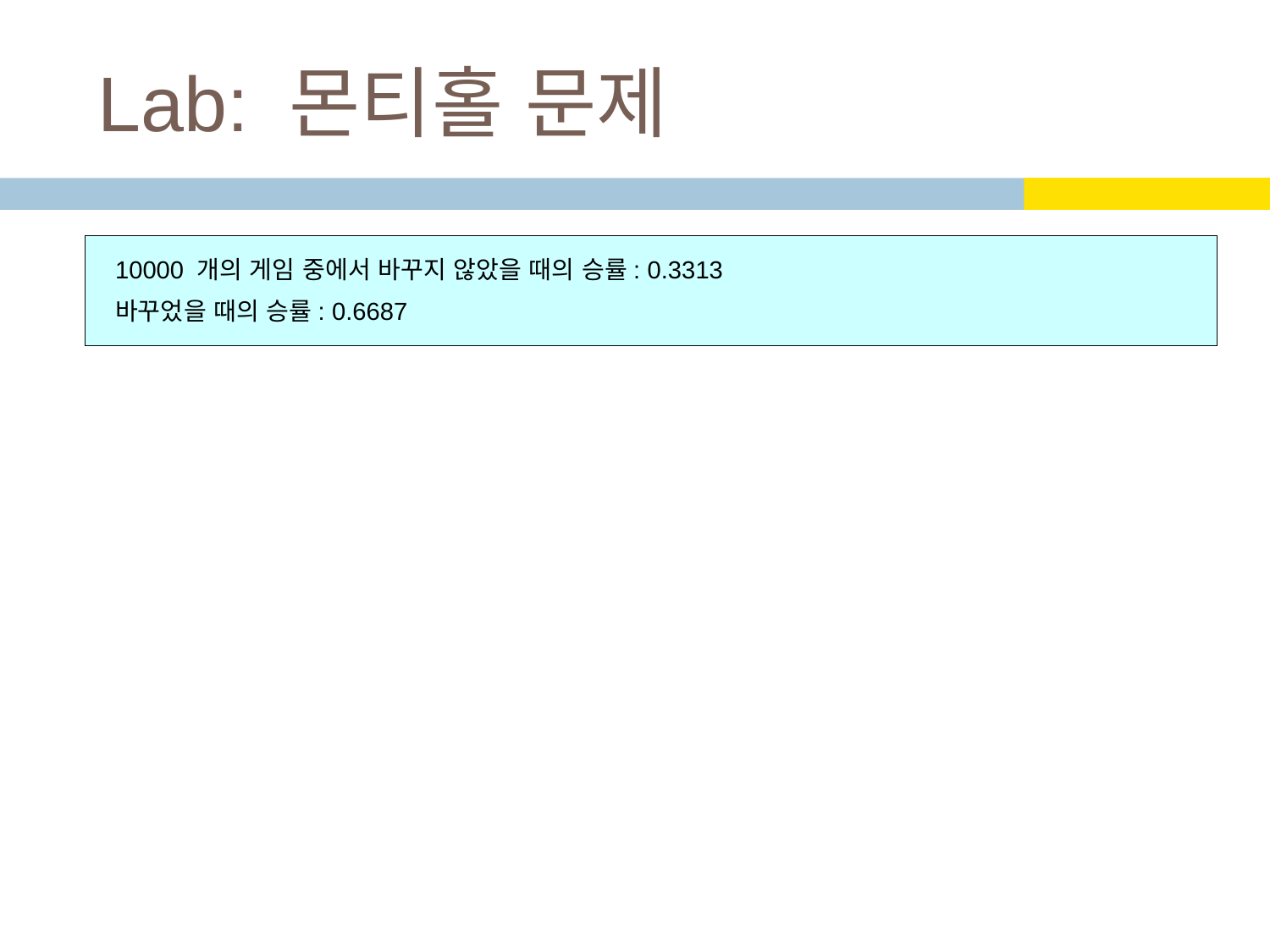

# Lab: 몬티홀 문제
10000 개의 게임 중에서 바꾸지 않았을 때의 승률: 0.3313
바꾸었을 때의 승률: 0.6687